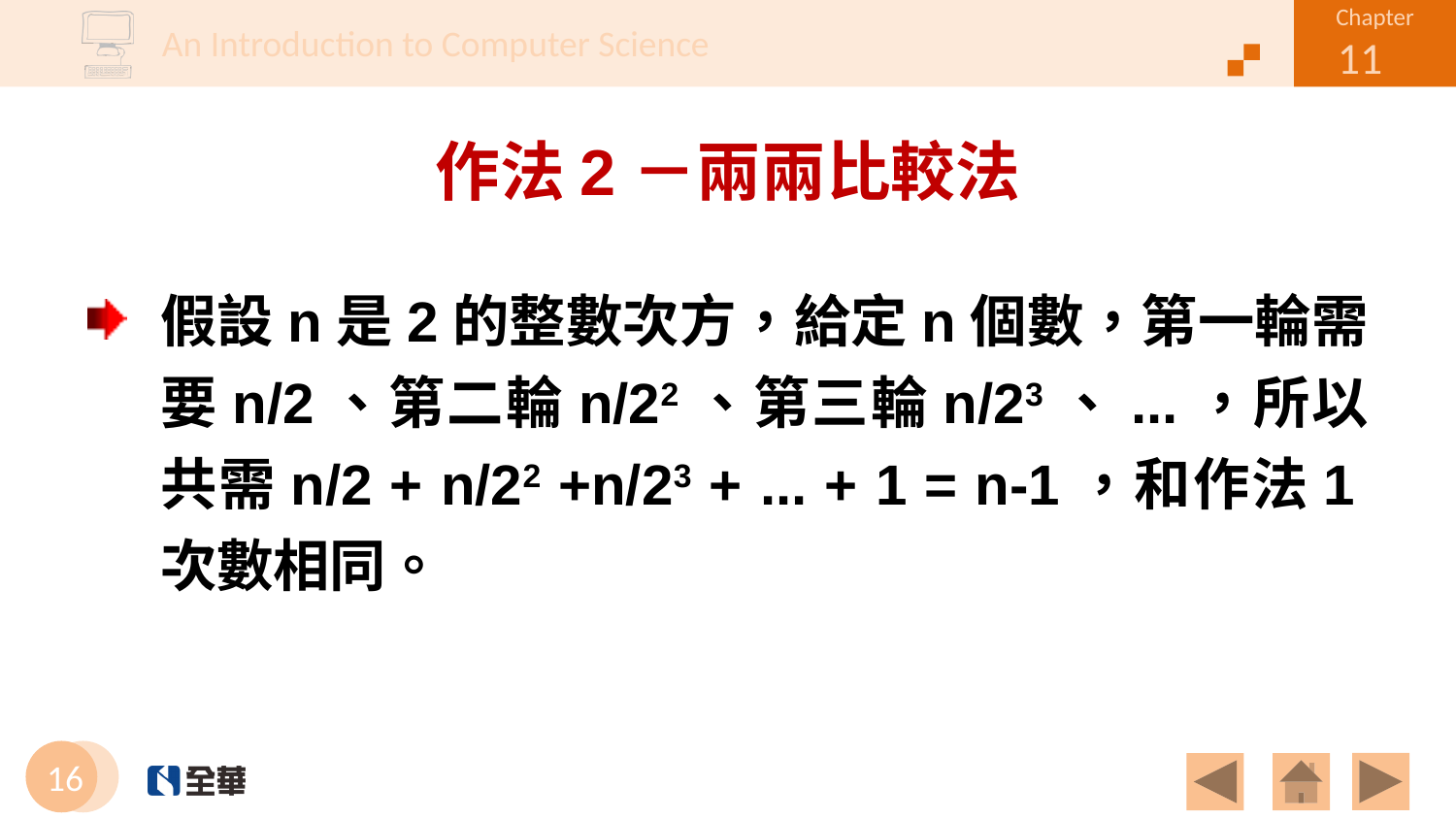

# 作法2－兩兩比較法
假設n是2的整數次方，給定n個數，第一輪需要n/2、第二輪n/22、第三輪n/23、...，所以共需n/2 + n/22 +n/23 + ... + 1 = n-1，和作法1次數相同。